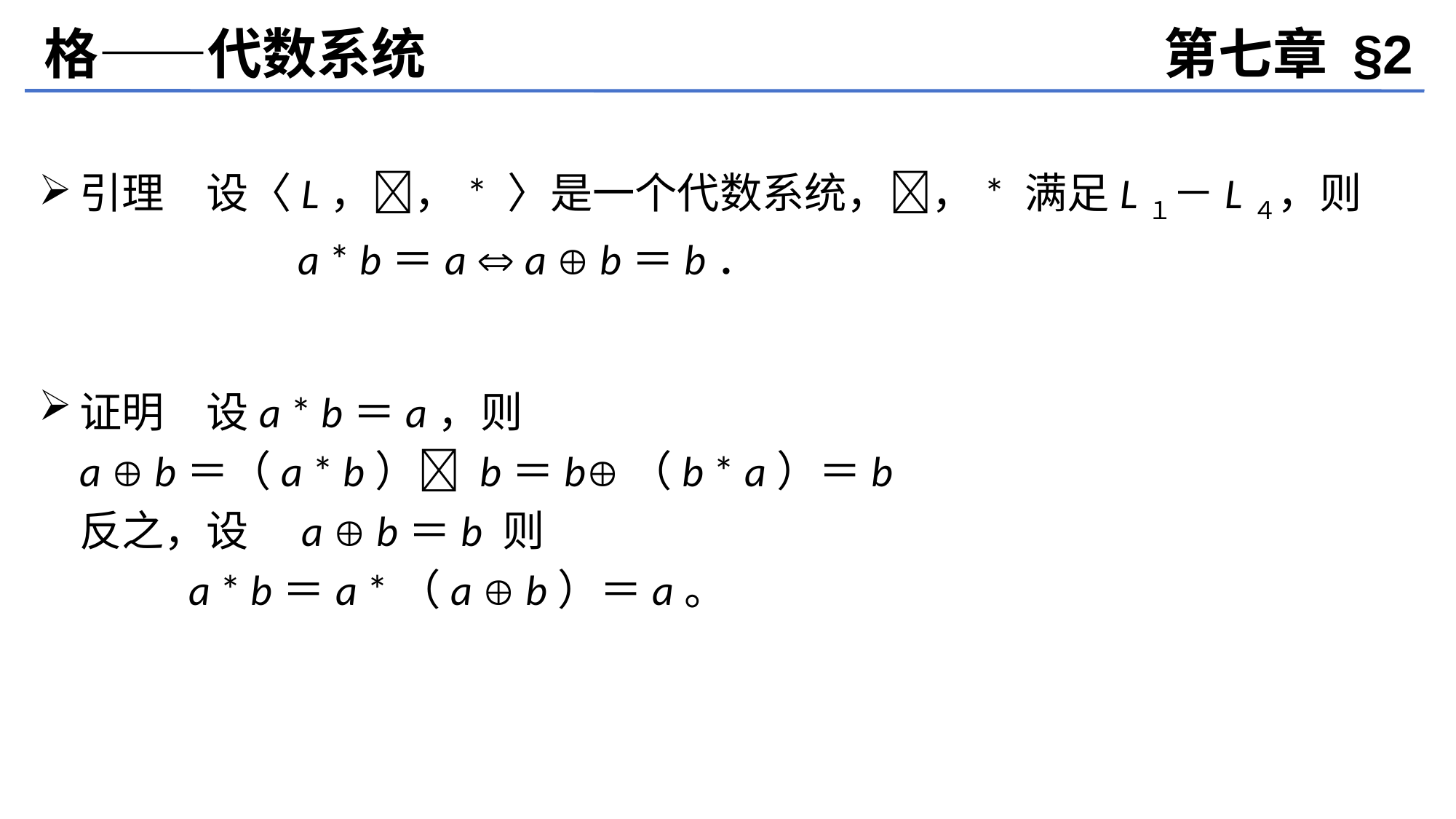

格——代数系统
第七章 §2
引理　设〈L，⊕，* 〉是一个代数系统，⊕，* 满足L１－L４，则
			a * b＝a ⇔ a ⊕ b＝b．

证明　设a * b＝a，则
	a ⊕ b＝（a * b）⊕ b＝b⊕（b * a）＝b
	反之，设　a ⊕ b＝b 则
		a * b＝a *（a ⊕ b）＝a。